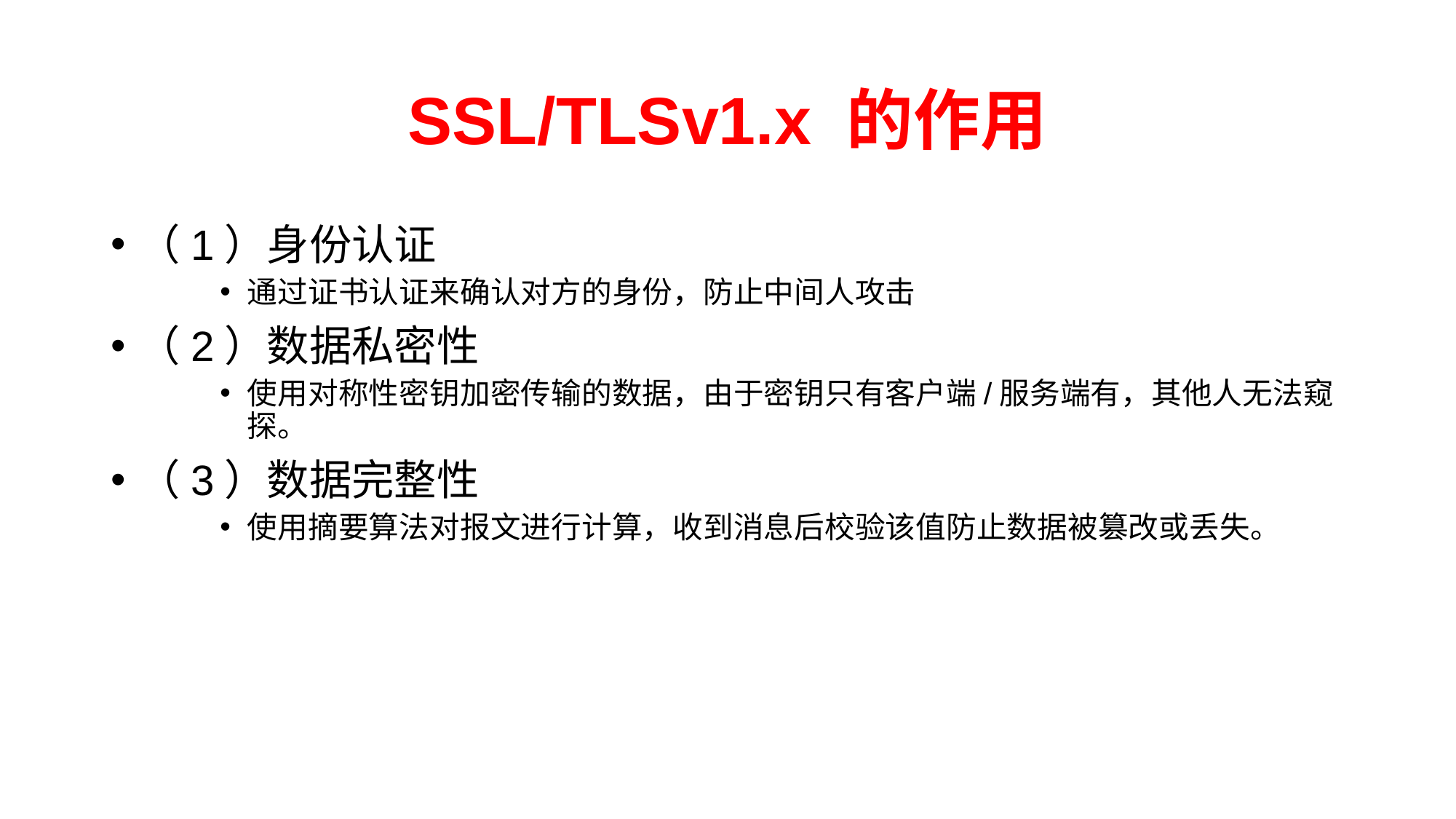

# SSL/TLSv1.x 的作用
（1）身份认证
通过证书认证来确认对方的身份，防止中间人攻击
（2）数据私密性
使用对称性密钥加密传输的数据，由于密钥只有客户端/服务端有，其他人无法窥探。
（3）数据完整性
使用摘要算法对报文进行计算，收到消息后校验该值防止数据被篡改或丢失。